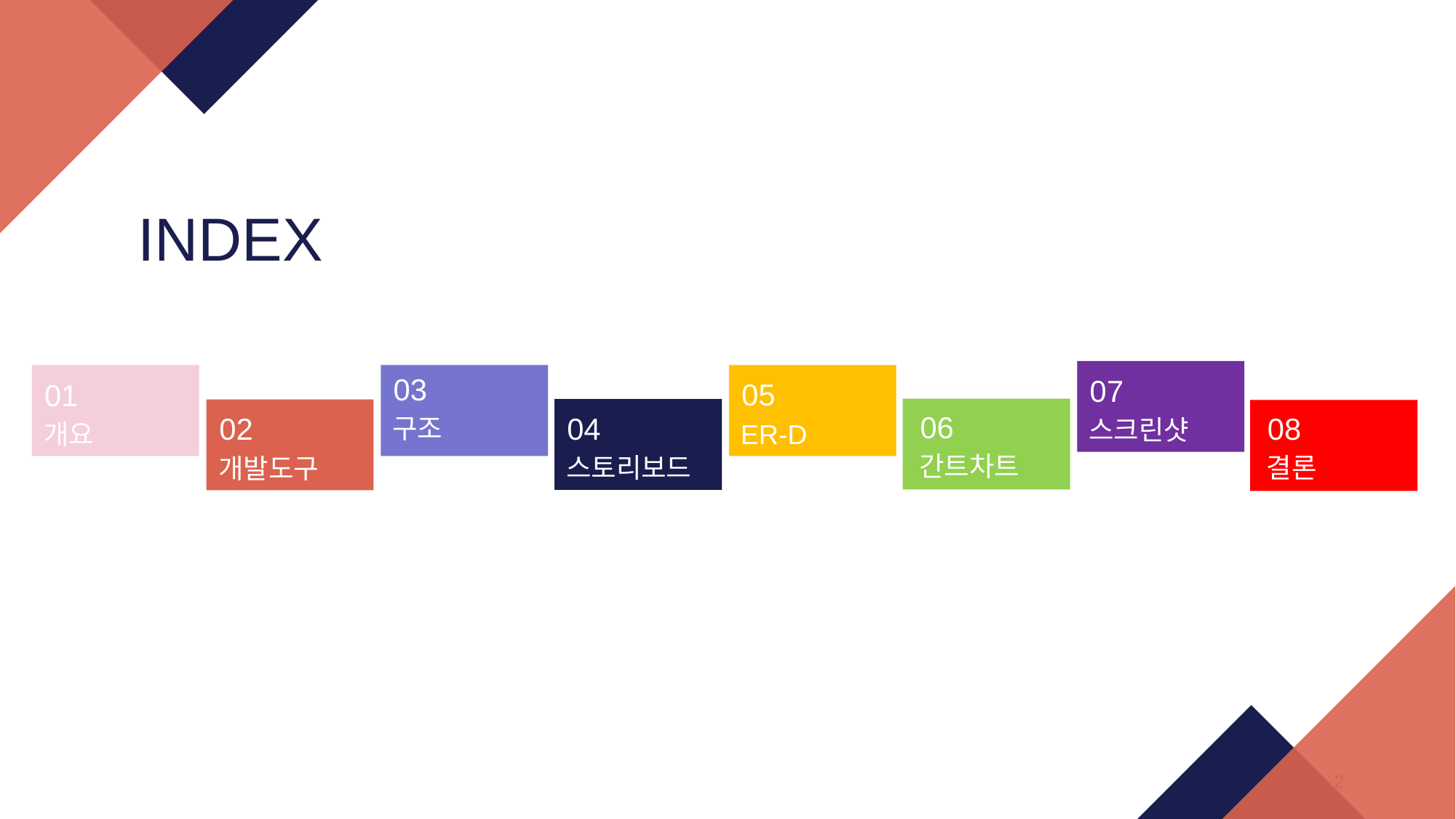

INDEX

03

07
05
01

06
08
04
02
구조
스크린샷
ER-D
개요
간트차트
결론
스토리보드
개발도구

2